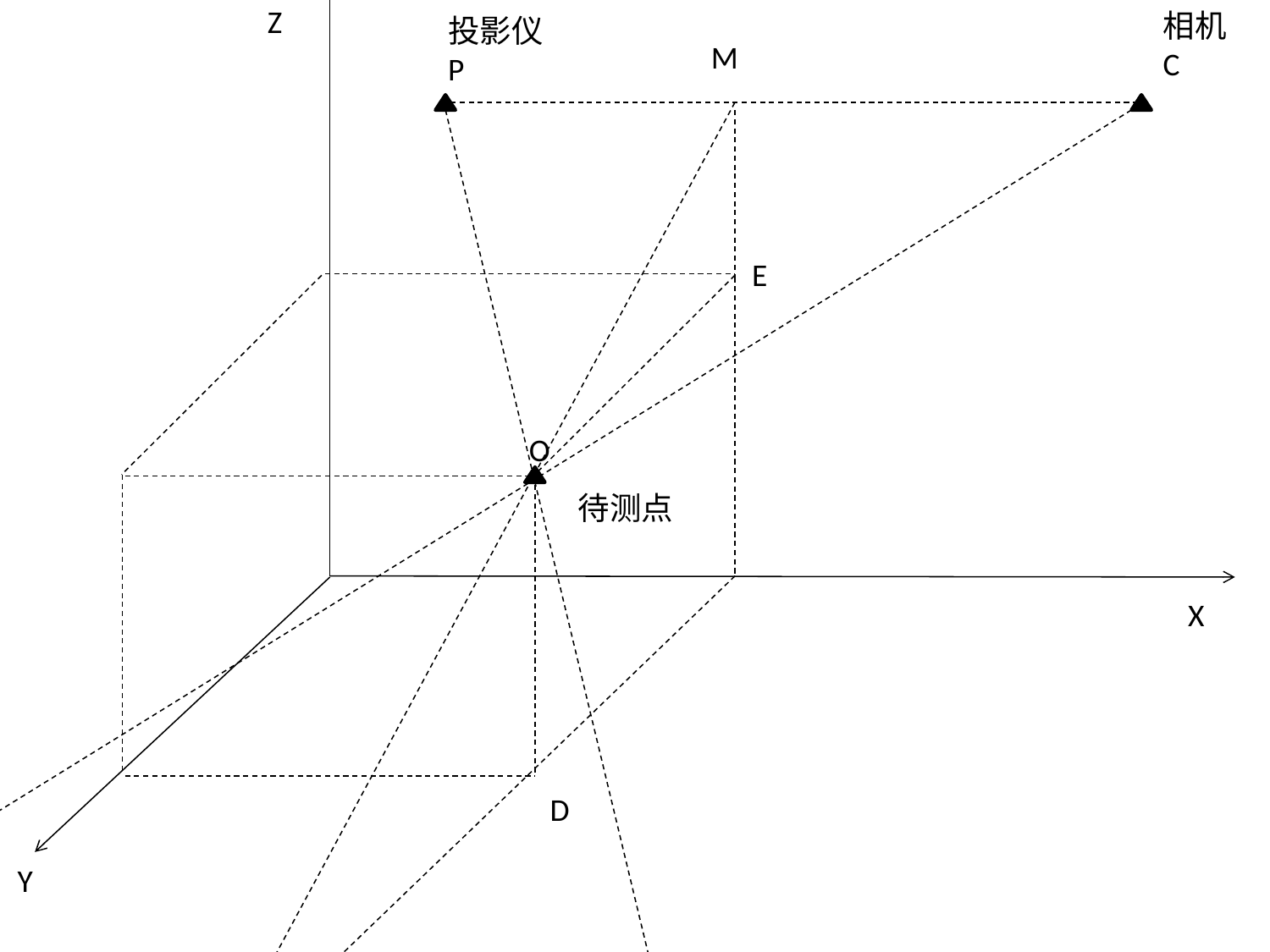

Z
相机
C
投影仪 P
M

E
O

待测点
X
D
Y
N
A
B